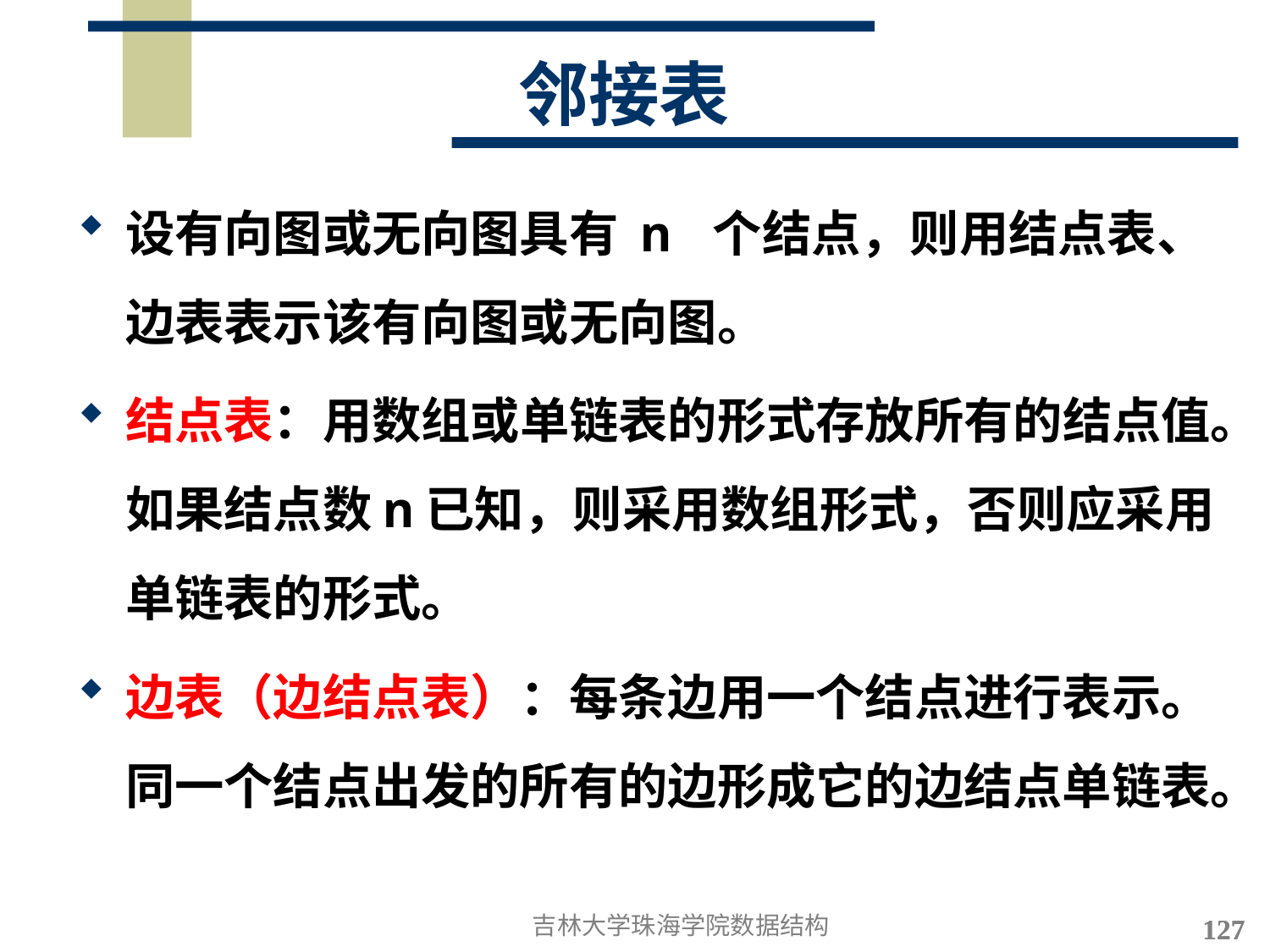

# 邻接表
设有向图或无向图具有 n 个结点，则用结点表、边表表示该有向图或无向图。
结点表：用数组或单链表的形式存放所有的结点值。如果结点数n已知，则采用数组形式，否则应采用单链表的形式。
边表（边结点表）：每条边用一个结点进行表示。同一个结点出发的所有的边形成它的边结点单链表。

127
吉林大学珠海学院数据结构